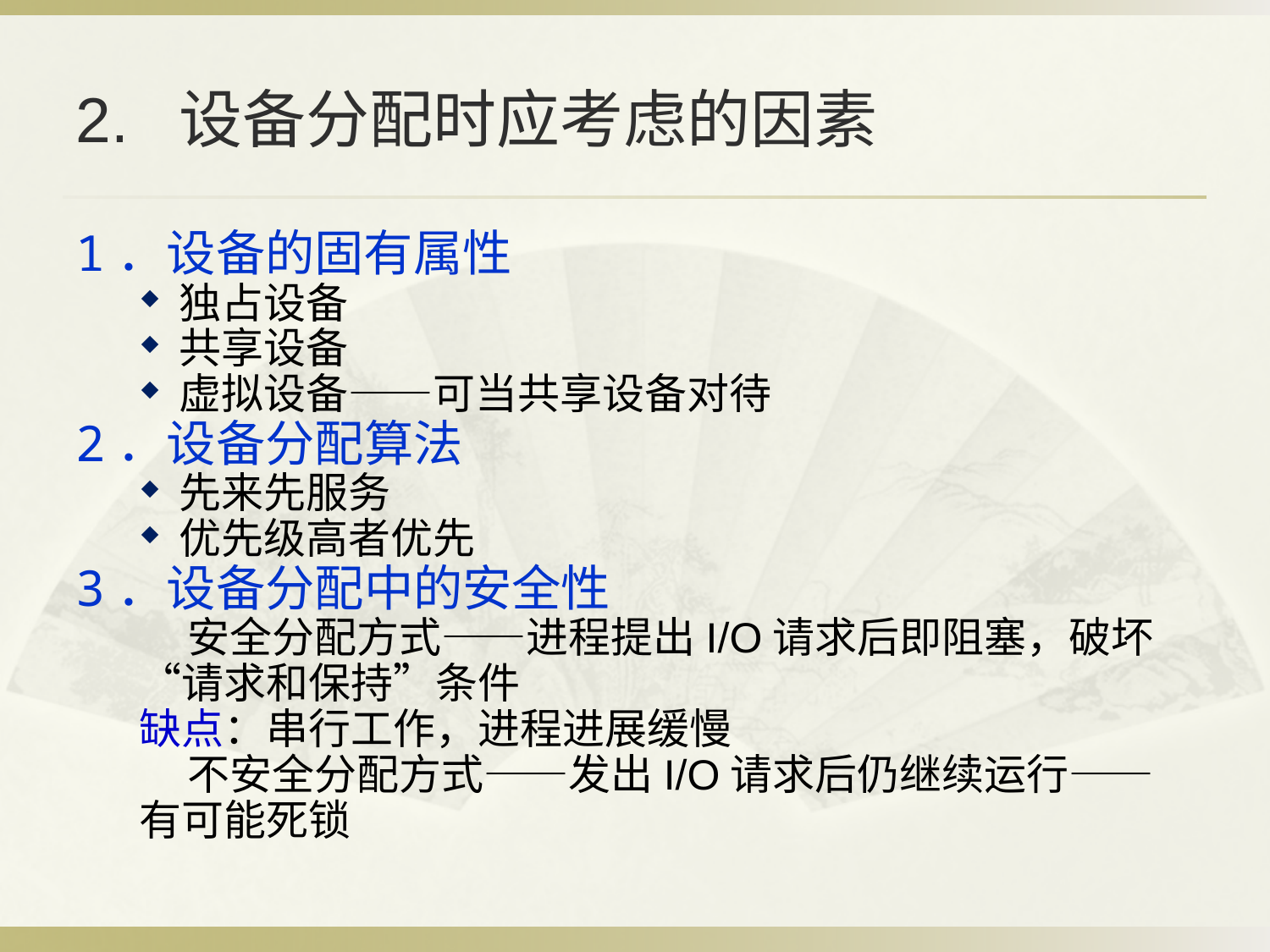

# 2.  设备分配时应考虑的因素
1．设备的固有属性
独占设备
共享设备
虚拟设备——可当共享设备对待
2．设备分配算法
先来先服务
优先级高者优先
3．设备分配中的安全性
    安全分配方式——进程提出I/O请求后即阻塞，破坏“请求和保持”条件
缺点：串行工作，进程进展缓慢
    不安全分配方式——发出I/O请求后仍继续运行——有可能死锁
82